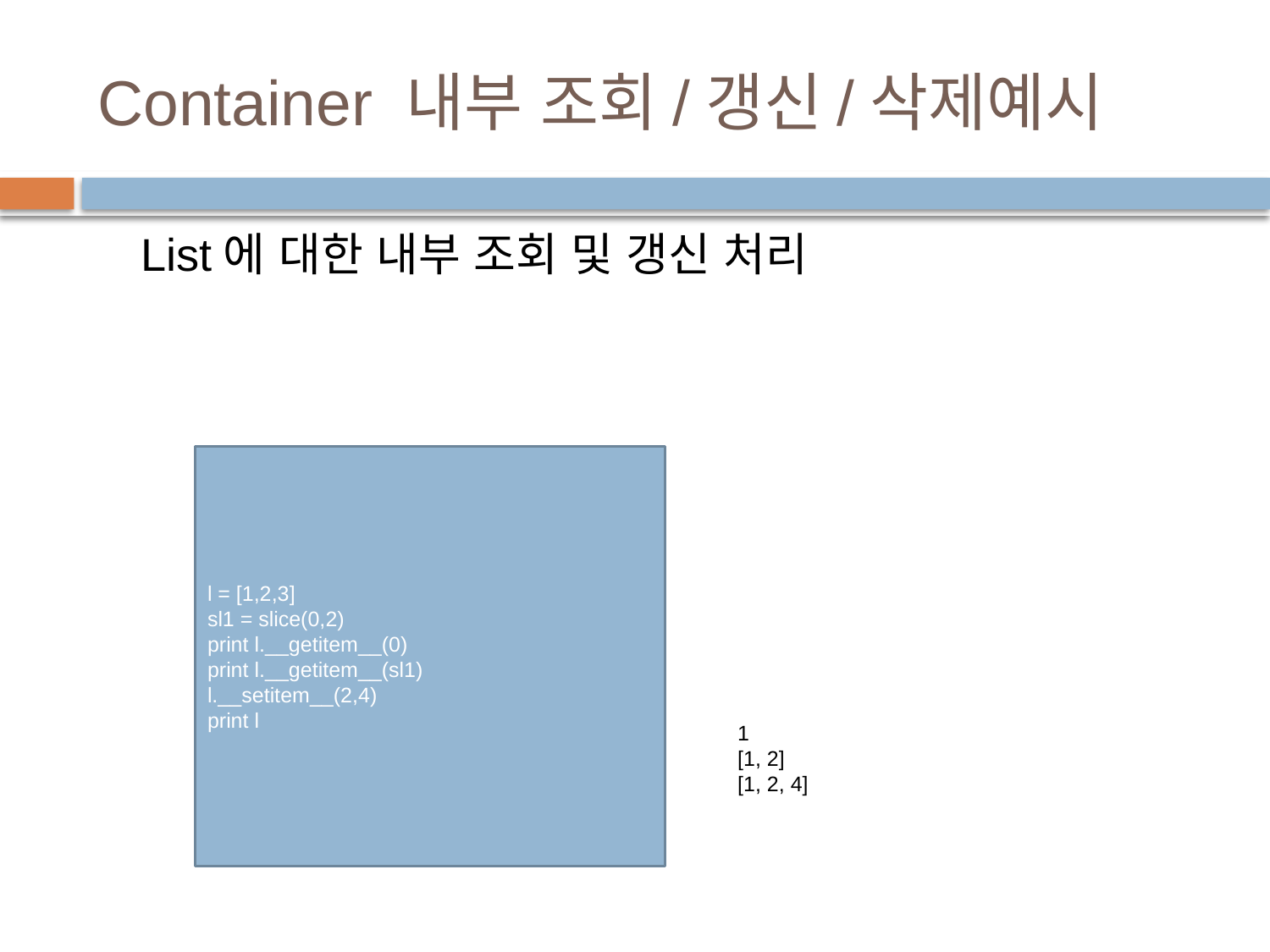

# Container 내부 조회/갱신/삭제예시
List에 대한 내부 조회 및 갱신 처리
l = [1,2,3]
sl1 = slice(0,2)
print l.__getitem__(0)
print l.__getitem__(sl1)
l.__setitem__(2,4)
print l
1
[1, 2]
[1, 2, 4]